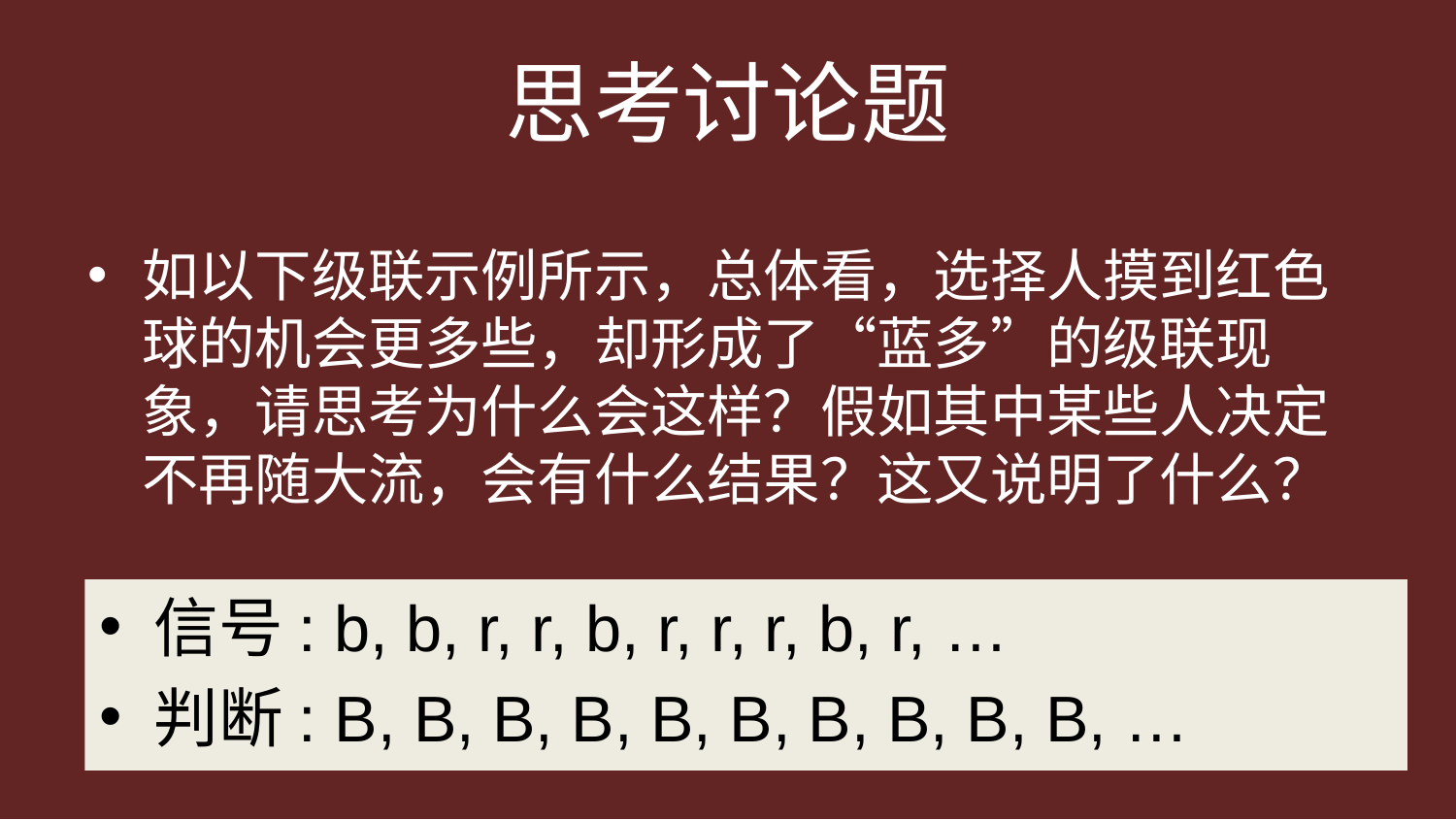

思考讨论题
如以下级联示例所示，总体看，选择人摸到红色球的机会更多些，却形成了“蓝多”的级联现象，请思考为什么会这样？假如其中某些人决定不再随大流，会有什么结果？这又说明了什么？
信号: b, b, r, r, b, r, r, r, b, r, …
判断: B, B, B, B, B, B, B, B, B, B, …